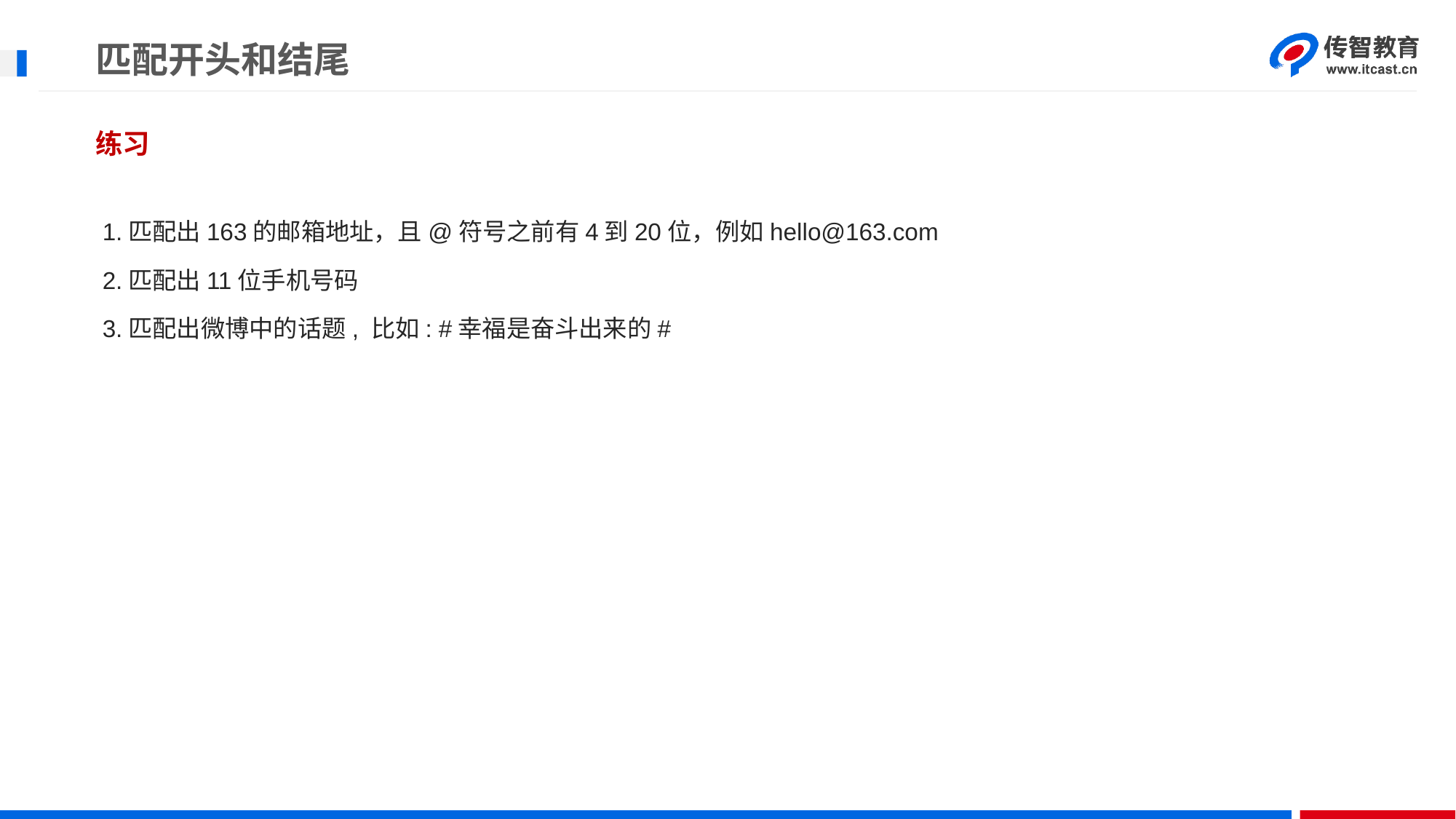

# 匹配开头和结尾
练习
1.匹配出163的邮箱地址，且@符号之前有4到20位，例如hello@163.com
2.匹配出11位手机号码
3.匹配出微博中的话题, 比如: #幸福是奋斗出来的#